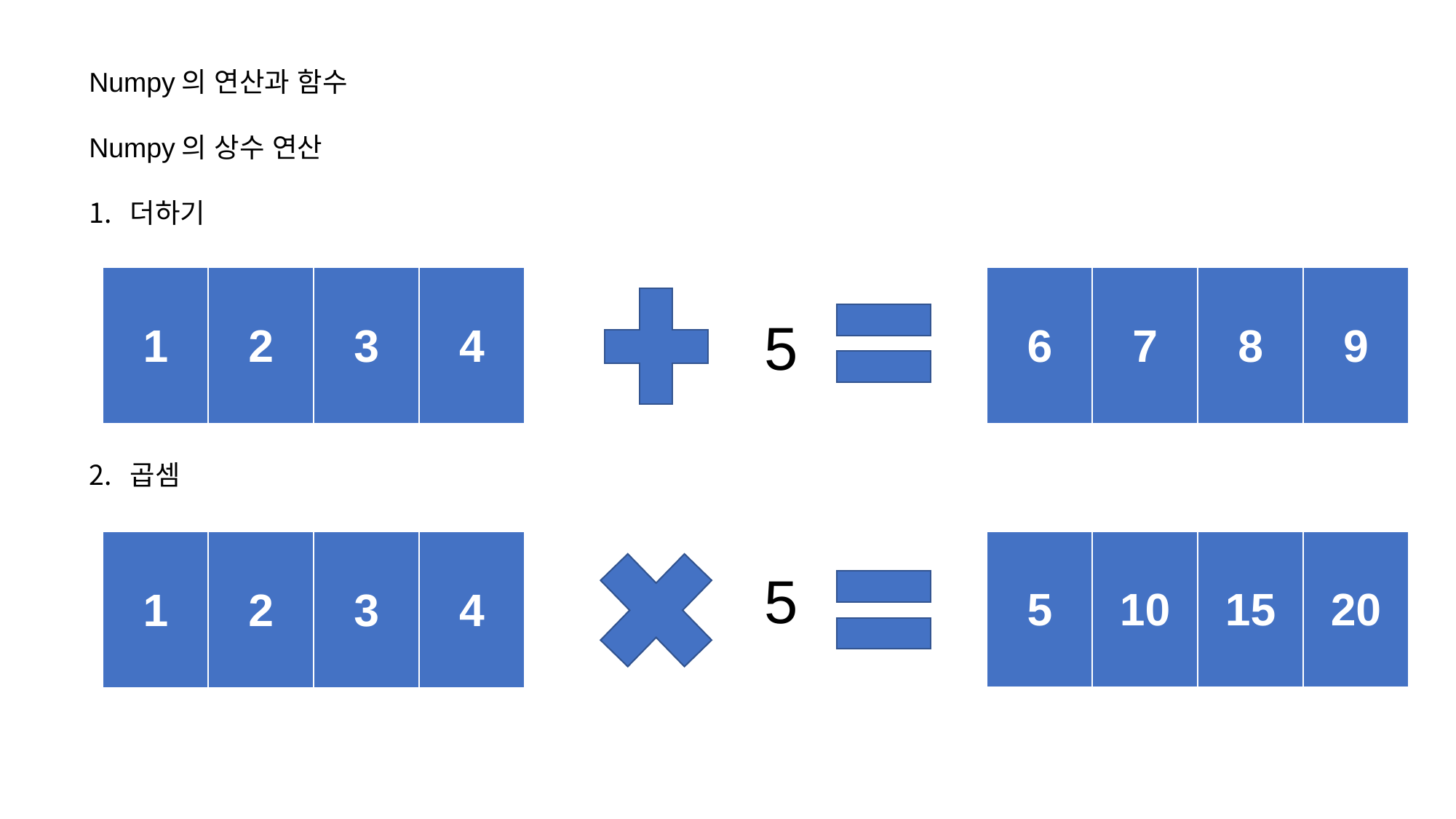

Numpy의 연산과 함수

Numpy의 상수 연산

더하기

곱셈
| 6 | 7 | 8 | 9 |
| --- | --- | --- | --- |
| 1 | 2 | 3 | 4 |
| --- | --- | --- | --- |

5

| 5 | 10 | 15 | 20 |
| --- | --- | --- | --- |
| 1 | 2 | 3 | 4 |
| --- | --- | --- | --- |

5